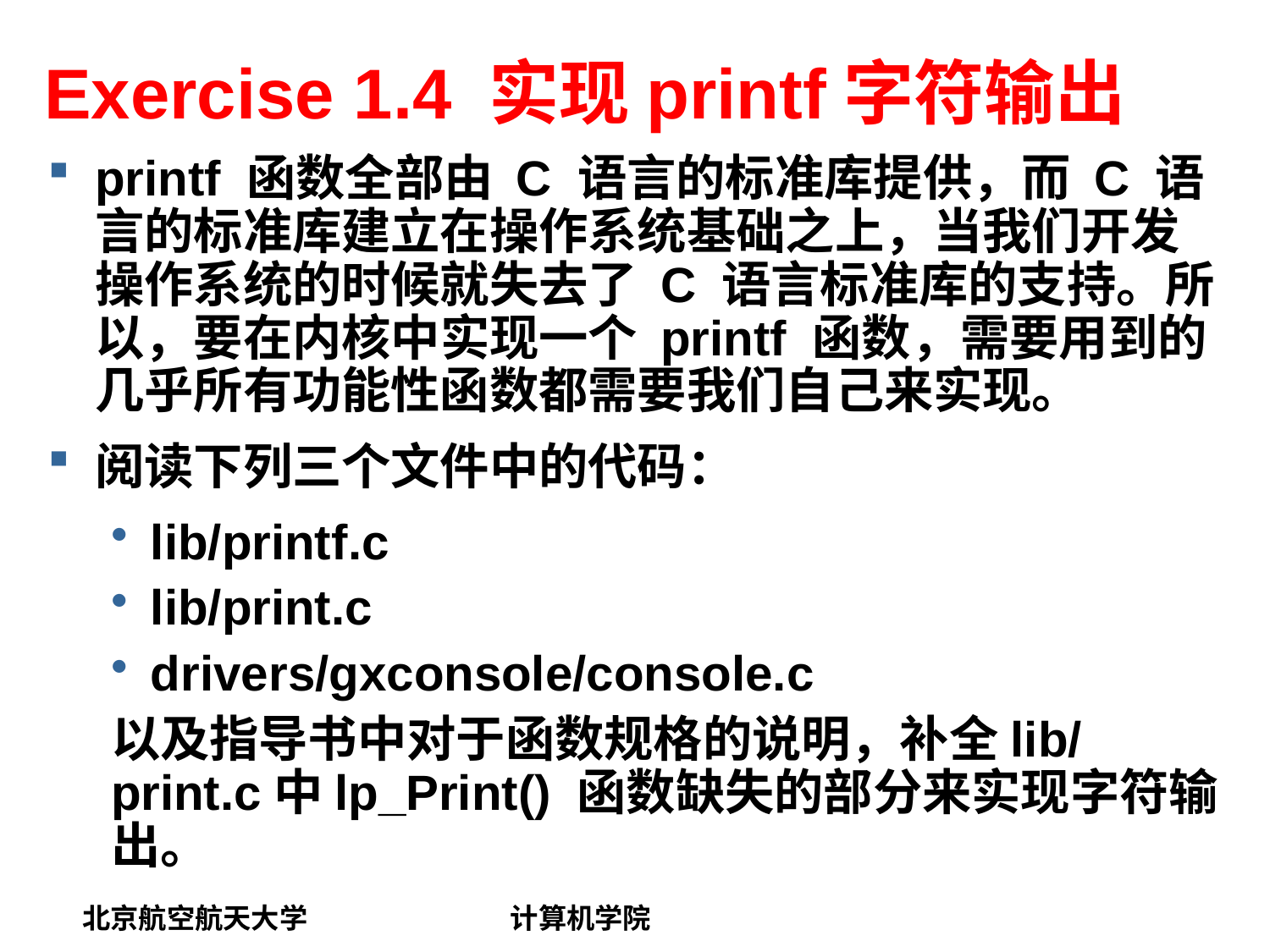

# Exercise 1.4 实现printf字符输出
printf 函数全部由 C 语言的标准库提供，而 C 语言的标准库建立在操作系统基础之上，当我们开发操作系统的时候就失去了 C 语言标准库的支持。所以，要在内核中实现一个 printf 函数，需要用到的几乎所有功能性函数都需要我们自己来实现。
阅读下列三个文件中的代码：
lib/printf.c
lib/print.c
drivers/gxconsole/console.c
以及指导书中对于函数规格的说明，补全lib/print.c中lp_Print() 函数缺失的部分来实现字符输出。